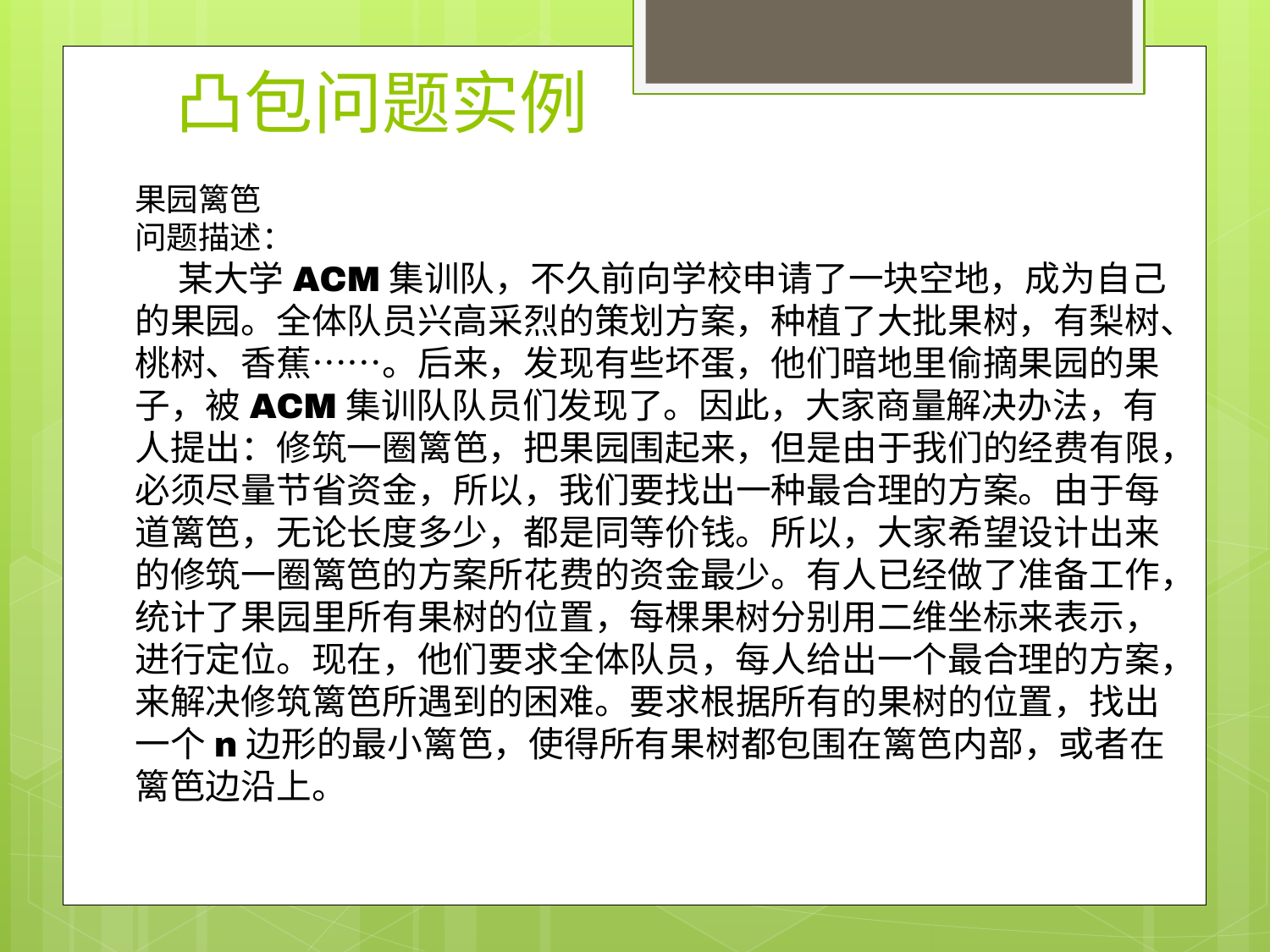

# 凸包问题实例
果园篱笆
问题描述：
      某大学ACM集训队，不久前向学校申请了一块空地，成为自己的果园。全体队员兴高采烈的策划方案，种植了大批果树，有梨树、桃树、香蕉……。后来，发现有些坏蛋，他们暗地里偷摘果园的果子，被ACM集训队队员们发现了。因此，大家商量解决办法，有人提出：修筑一圈篱笆，把果园围起来，但是由于我们的经费有限，必须尽量节省资金，所以，我们要找出一种最合理的方案。由于每道篱笆，无论长度多少，都是同等价钱。所以，大家希望设计出来的修筑一圈篱笆的方案所花费的资金最少。有人已经做了准备工作，统计了果园里所有果树的位置，每棵果树分别用二维坐标来表示，进行定位。现在，他们要求全体队员，每人给出一个最合理的方案，来解决修筑篱笆所遇到的困难。要求根据所有的果树的位置，找出一个n边形的最小篱笆，使得所有果树都包围在篱笆内部，或者在篱笆边沿上。